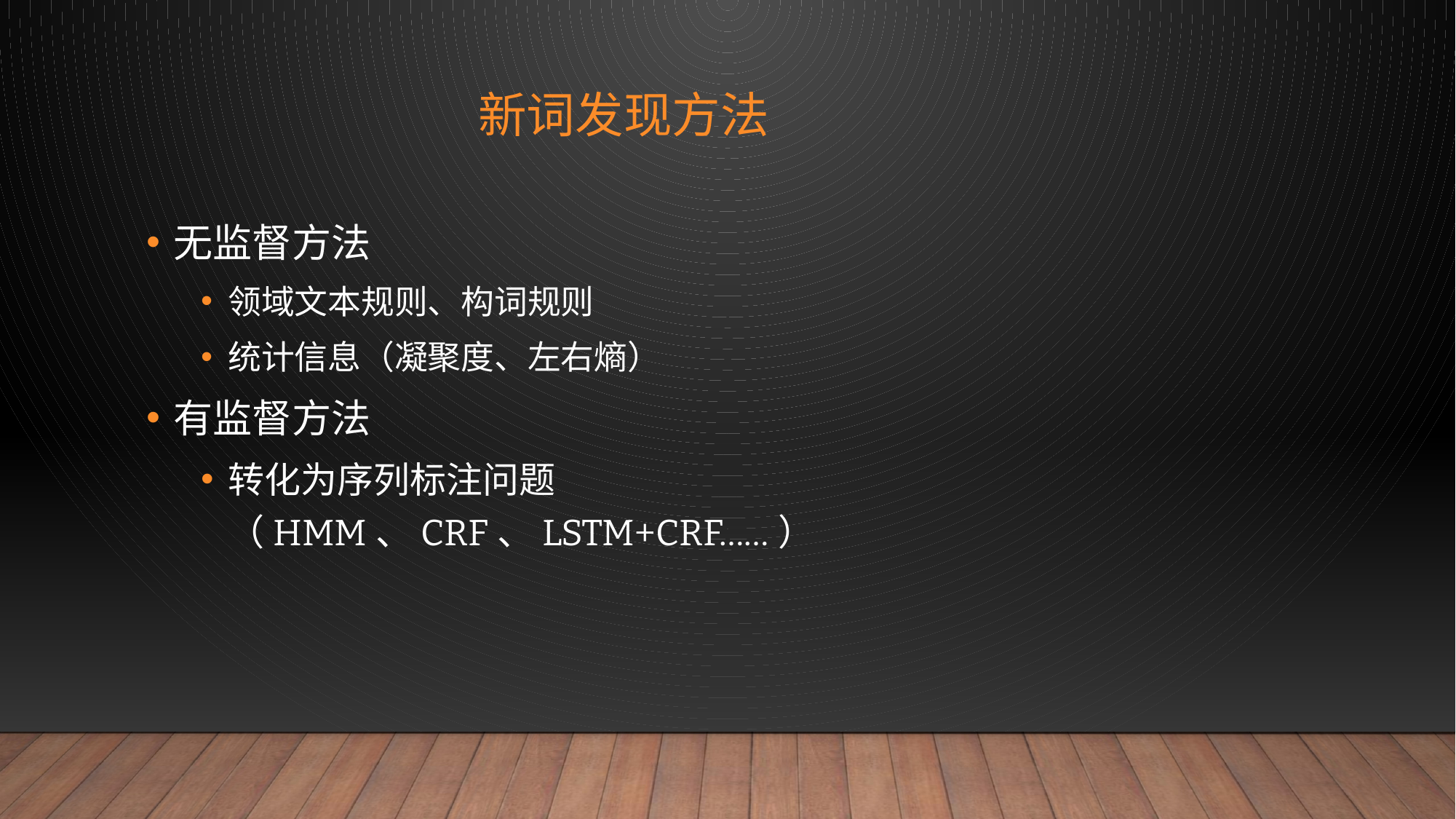

# 新词发现方法
无监督方法
领域文本规则、构词规则
统计信息（凝聚度、左右熵）
有监督方法
转化为序列标注问题（HMM、CRF、LSTM+CRF……）